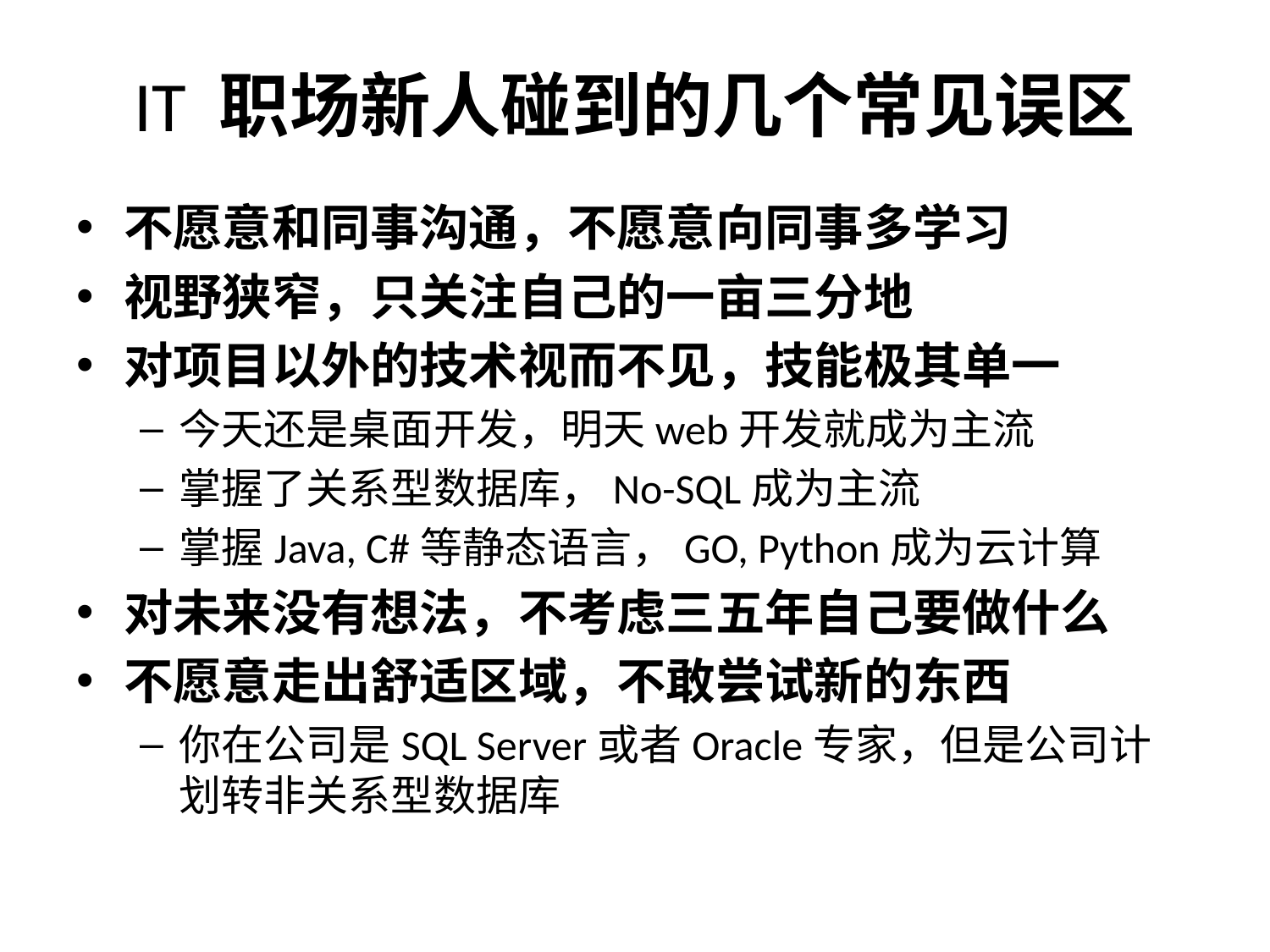

# IT 职场新人碰到的几个常见误区
不愿意和同事沟通，不愿意向同事多学习
视野狭窄，只关注自己的一亩三分地
对项目以外的技术视而不见，技能极其单一
今天还是桌面开发，明天web开发就成为主流
掌握了关系型数据库，No-SQL成为主流
掌握Java, C#等静态语言，GO, Python成为云计算
对未来没有想法，不考虑三五年自己要做什么
不愿意走出舒适区域，不敢尝试新的东西
你在公司是SQL Server或者Oracle专家，但是公司计划转非关系型数据库